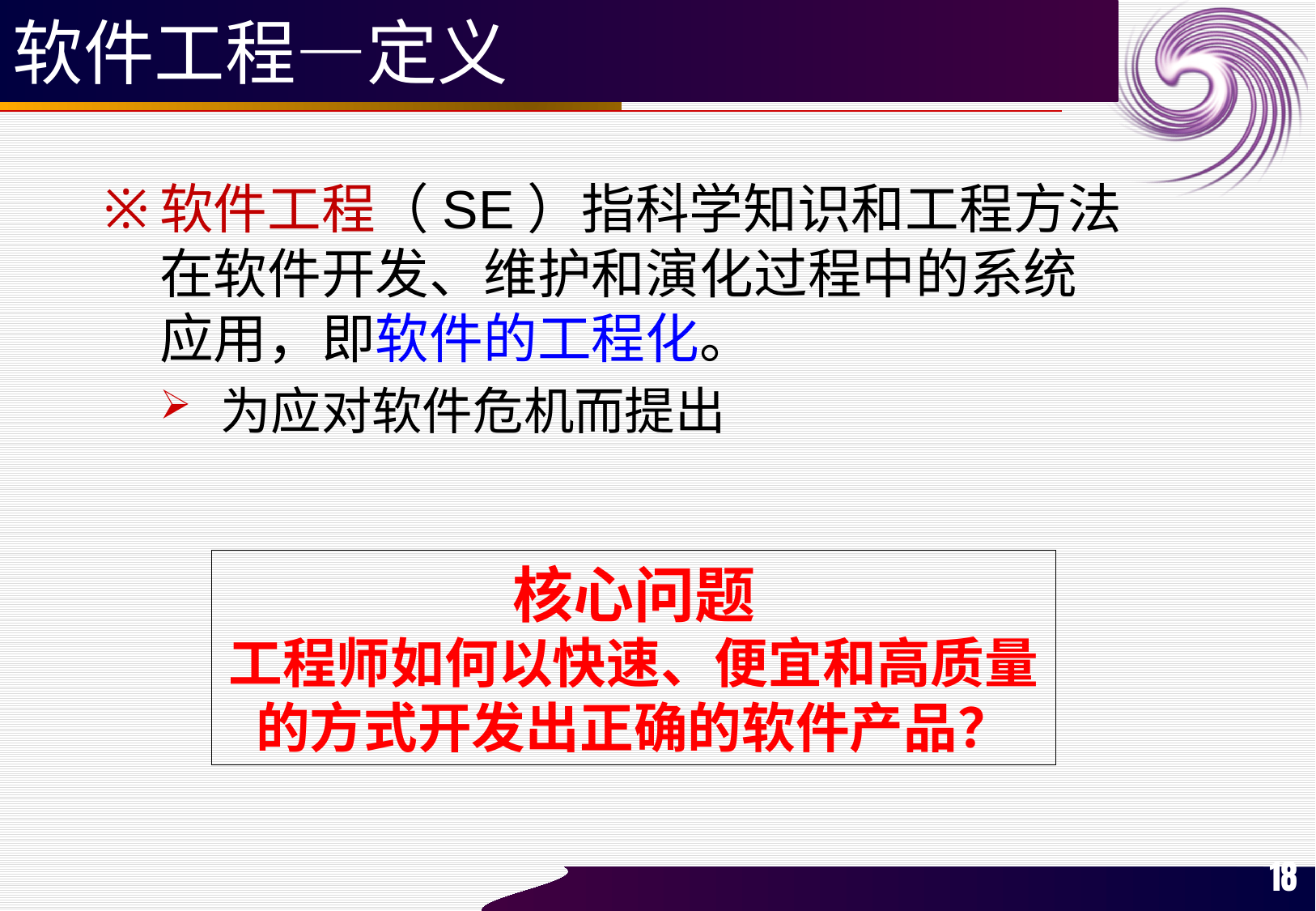

# 软件工程—定义
软件工程（SE）指科学知识和工程方法
在软件开发、维护和演化过程中的系统
应用，即软件的工程化。
为应对软件危机而提出
核心问题
工程师如何以快速、便宜和高质量
的方式开发出正确的软件产品？
18